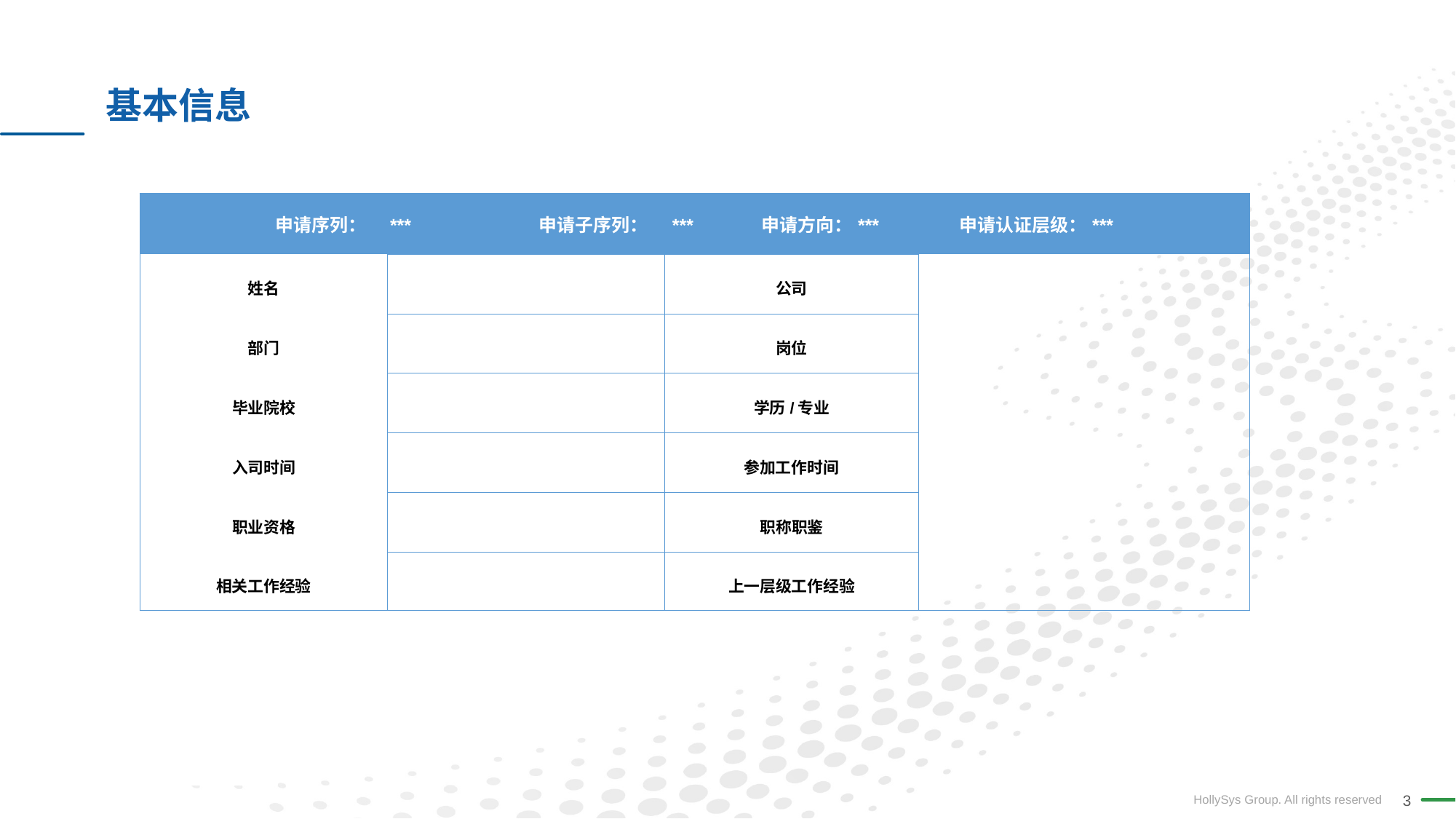

# 基本信息
| 申请序列：　\*\*\*　　 申请子序列：　\*\*\*　 申请方向：\*\*\* 申请认证层级：\*\*\* |  |  |  |
| --- | --- | --- | --- |
| 姓名 |  | 公司 |  |
| 部门 |  | 岗位 |  |
| 毕业院校 |  | 学历/专业 |  |
| 入司时间 |  | 参加工作时间 |  |
| 职业资格 |  | 职称职鉴 |  |
| 相关工作经验 |  | 上一层级工作经验 |  |